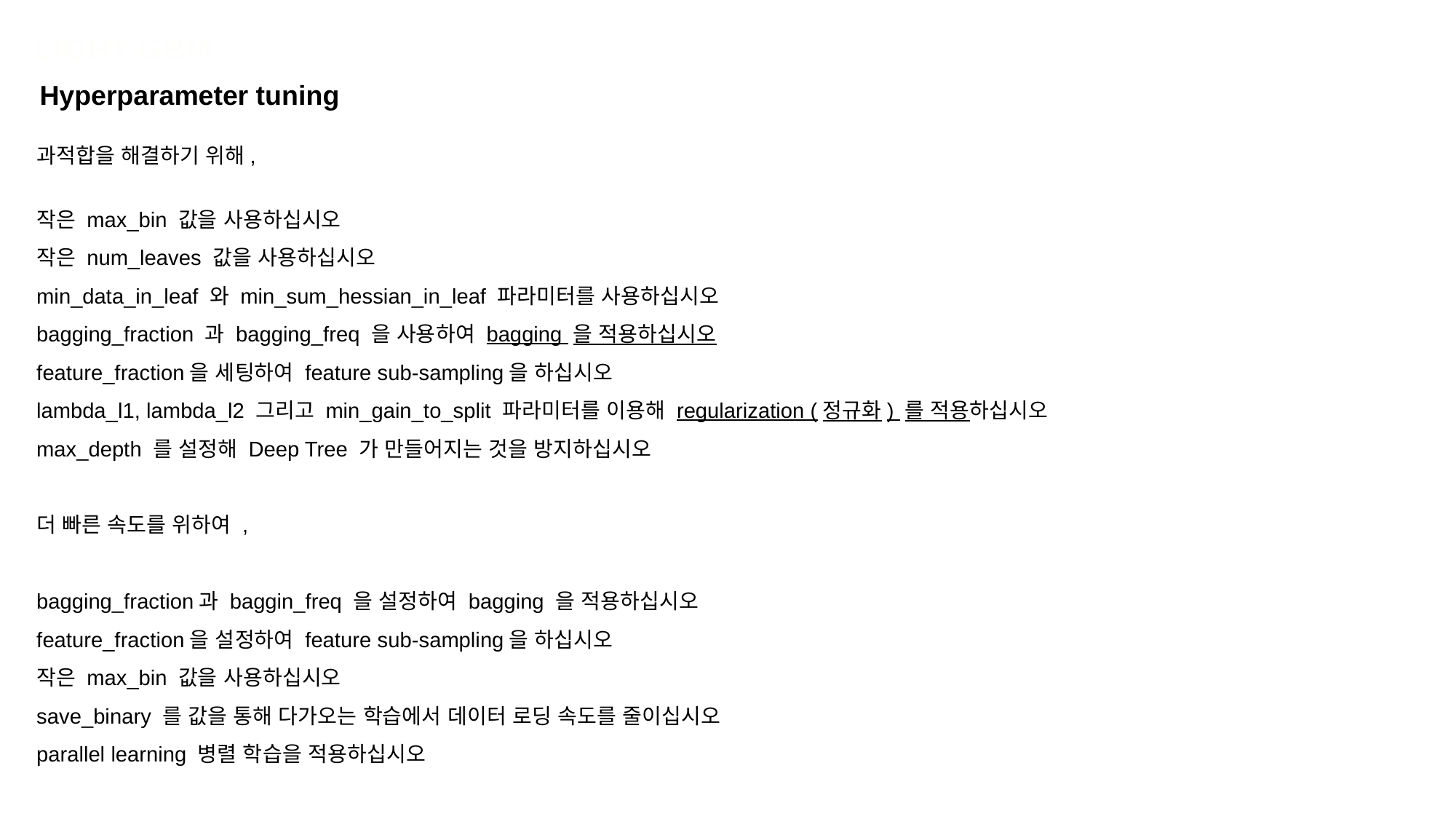

LIGHT GBM
Hyperparameter tuning
과적합을 해결하기 위해,

작은 max_bin 값을 사용하십시오
작은 num_leaves 값을 사용하십시오
min_data_in_leaf 와 min_sum_hessian_in_leaf 파라미터를 사용하십시오
bagging_fraction 과 bagging_freq 을 사용하여 bagging 을 적용하십시오
feature_fraction을 세팅하여 feature sub-sampling을 하십시오
lambda_l1, lambda_l2 그리고 min_gain_to_split 파라미터를 이용해 regularization (정규화) 를 적용하십시오
max_depth 를 설정해 Deep Tree 가 만들어지는 것을 방지하십시오

더 빠른 속도를 위하여 ,

bagging_fraction과 baggin_freq 을 설정하여 bagging 을 적용하십시오
feature_fraction을 설정하여 feature sub-sampling을 하십시오
작은 max_bin 값을 사용하십시오
save_binary 를 값을 통해 다가오는 학습에서 데이터 로딩 속도를 줄이십시오
parallel learning 병렬 학습을 적용하십시오